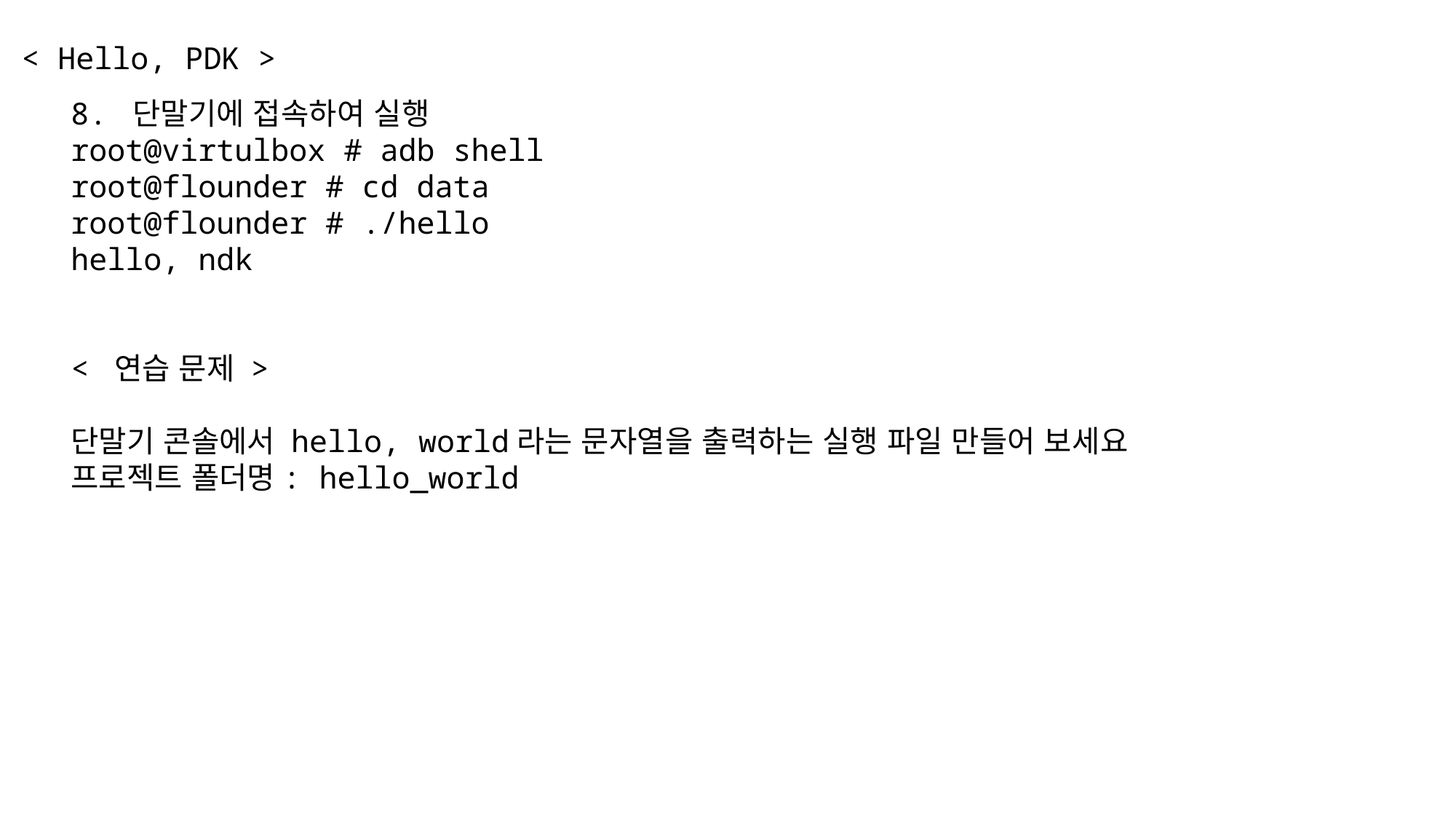

< Hello, PDK >
8. 단말기에 접속하여 실행
root@virtulbox # adb shell
root@flounder # cd data
root@flounder # ./hello
hello, ndk

< 연습 문제 >

단말기 콘솔에서 hello, world라는 문자열을 출력하는 실행 파일 만들어 보세요
프로젝트 폴더명: hello_world